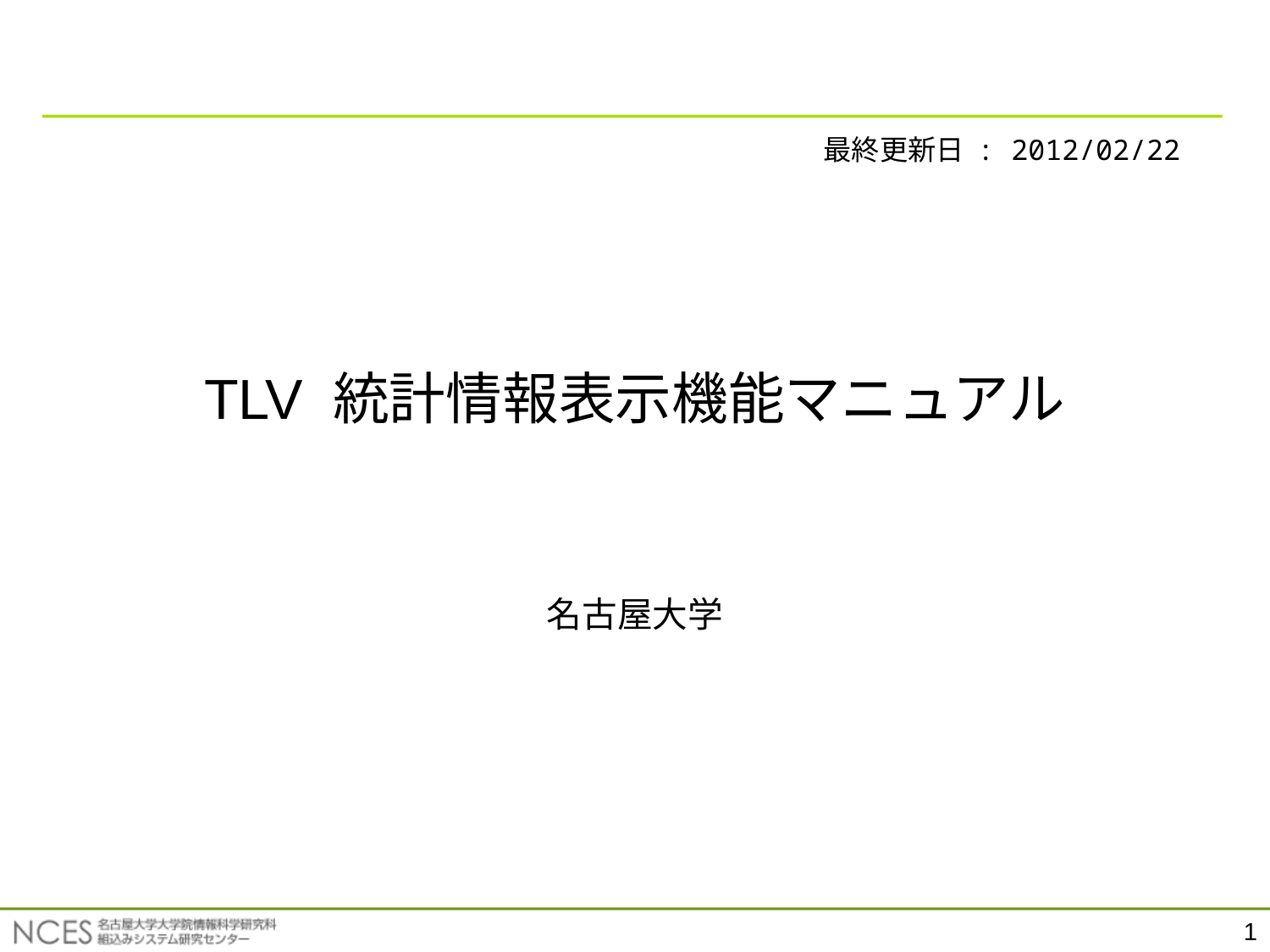

最終更新日 : 2012/02/22
# TLV 統計情報表示機能マニュアル
名古屋大学
1